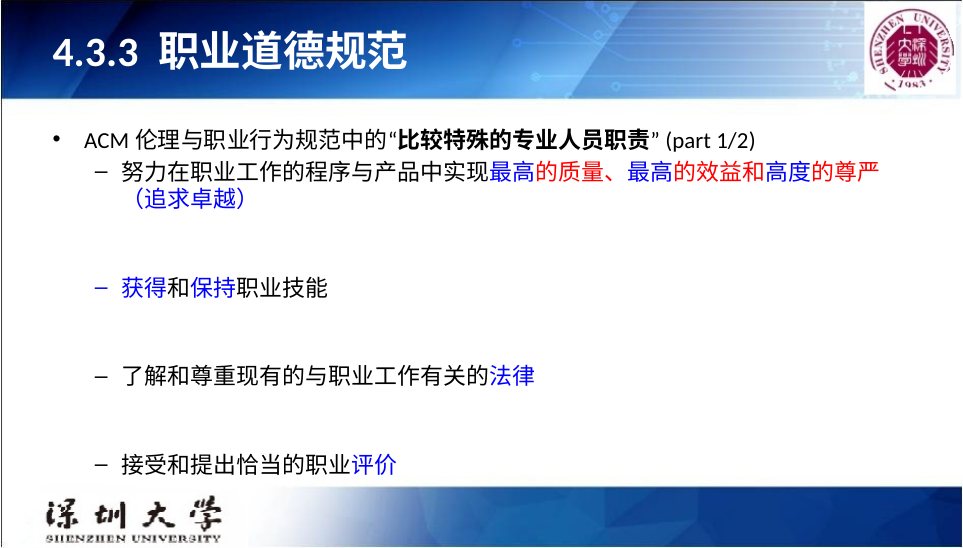

# 4.3.3 职业道德规范
ACM伦理与职业行为规范中的“比较特殊的专业人员职责”(part 1/2)
努力在职业工作的程序与产品中实现最高的质量、最高的效益和高度的尊严（追求卓越）

获得和保持职业技能

了解和尊重现有的与职业工作有关的法律

接受和提出恰当的职业评价
153